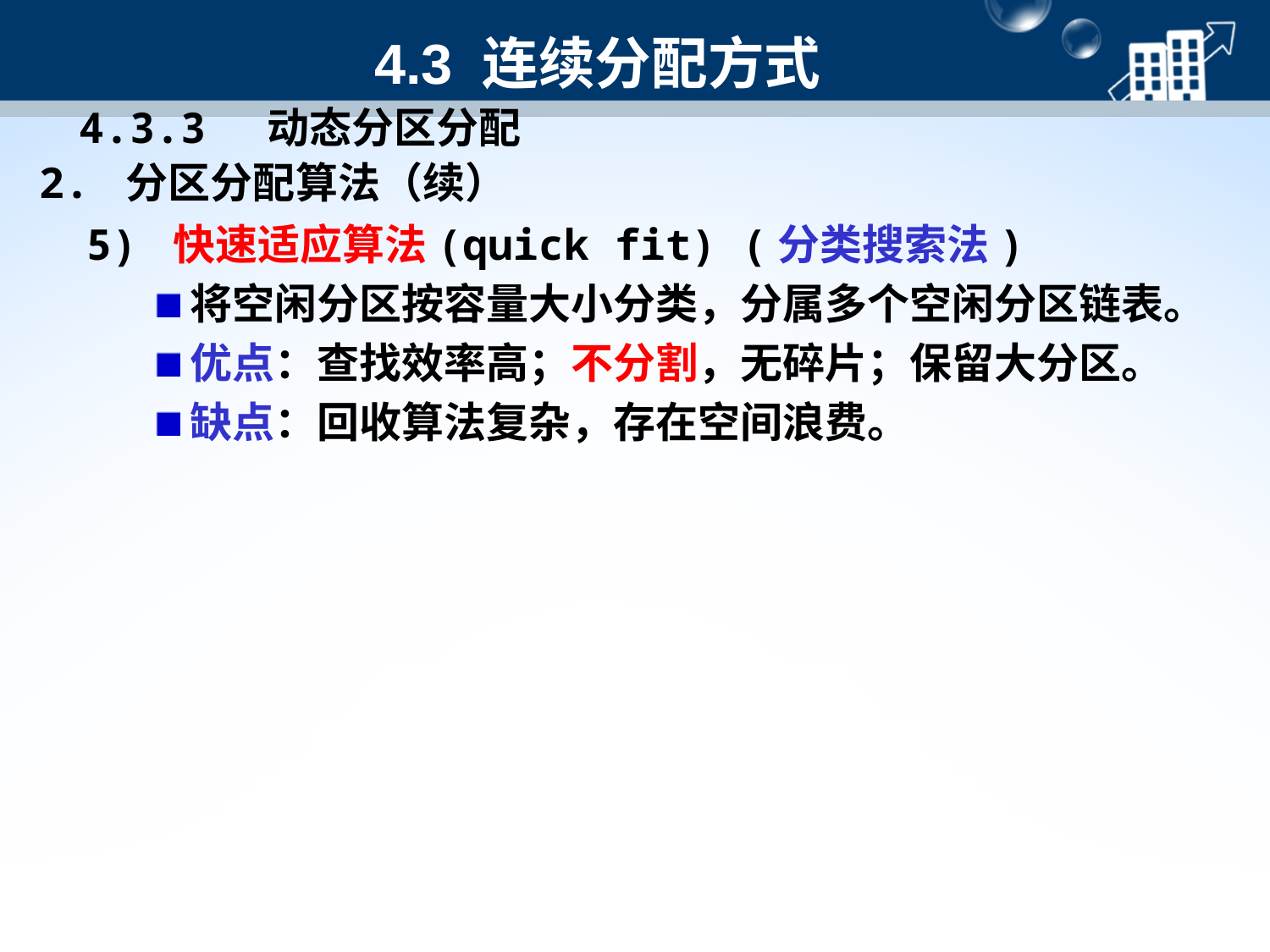

4.3 连续分配方式
4.3.3  动态分区分配
2. 分区分配算法（续）
5) 快速适应算法(quick fit) (分类搜索法)
将空闲分区按容量大小分类，分属多个空闲分区链表。
优点：查找效率高；不分割，无碎片；保留大分区。
缺点：回收算法复杂，存在空间浪费。